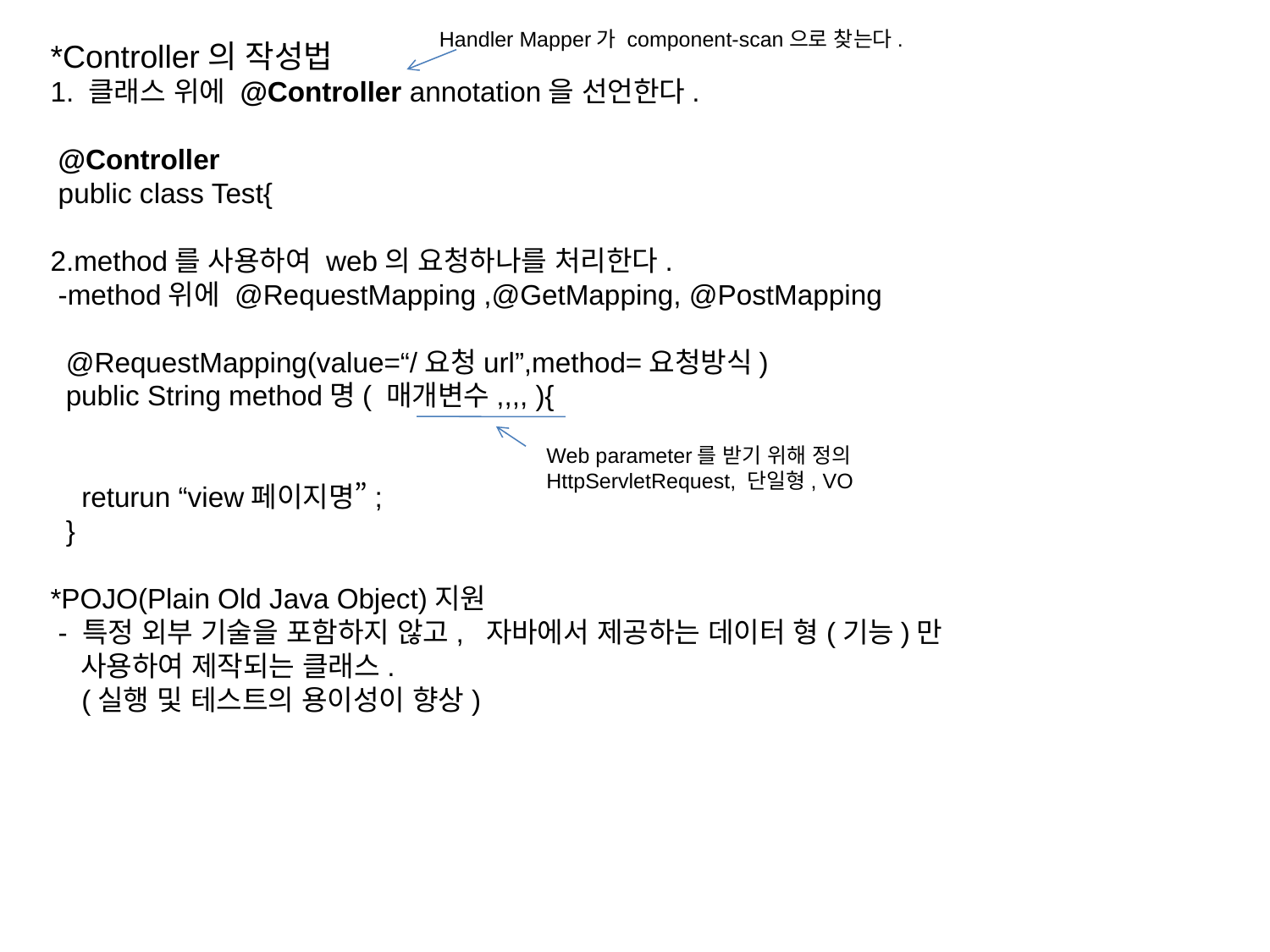

Handler Mapper가 component-scan으로 찾는다.
*Controller의 작성법
1. 클래스 위에 @Controller annotation을 선언한다.

 @Controller
 public class Test{

2.method를 사용하여 web의 요청하나를 처리한다.
 -method위에 @RequestMapping ,@GetMapping, @PostMapping

  @RequestMapping(value=“/요청url”,method=요청방식)
  public String method명( 매개변수,,,, ){

    returun “view페이지명”;
  }

*POJO(Plain Old Java Object)지원
 - 특정 외부 기술을 포함하지 않고,  자바에서 제공하는 데이터 형(기능)만
   사용하여 제작되는 클래스.
    (실행 및 테스트의 용이성이 향상)

Web parameter를 받기 위해 정의
HttpServletRequest, 단일형, VO